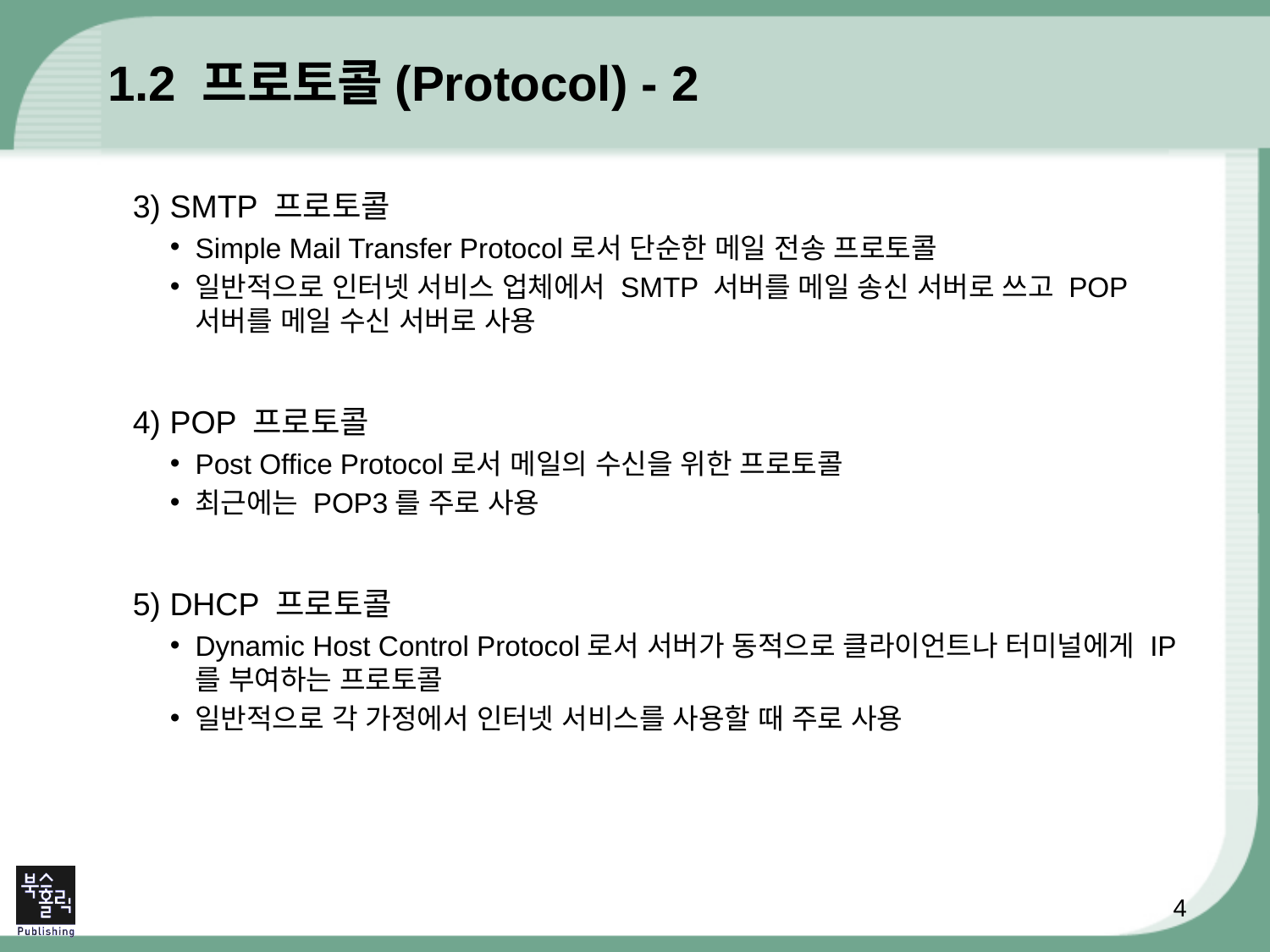

# 1.2 프로토콜(Protocol) - 2
3) SMTP 프로토콜
Simple Mail Transfer Protocol로서 단순한 메일 전송 프로토콜
일반적으로 인터넷 서비스 업체에서 SMTP 서버를 메일 송신 서버로 쓰고 POP 서버를 메일 수신 서버로 사용

4) POP 프로토콜
Post Office Protocol로서 메일의 수신을 위한 프로토콜
최근에는 POP3를 주로 사용

5) DHCP 프로토콜
Dynamic Host Control Protocol로서 서버가 동적으로 클라이언트나 터미널에게 IP를 부여하는 프로토콜
일반적으로 각 가정에서 인터넷 서비스를 사용할 때 주로 사용
4